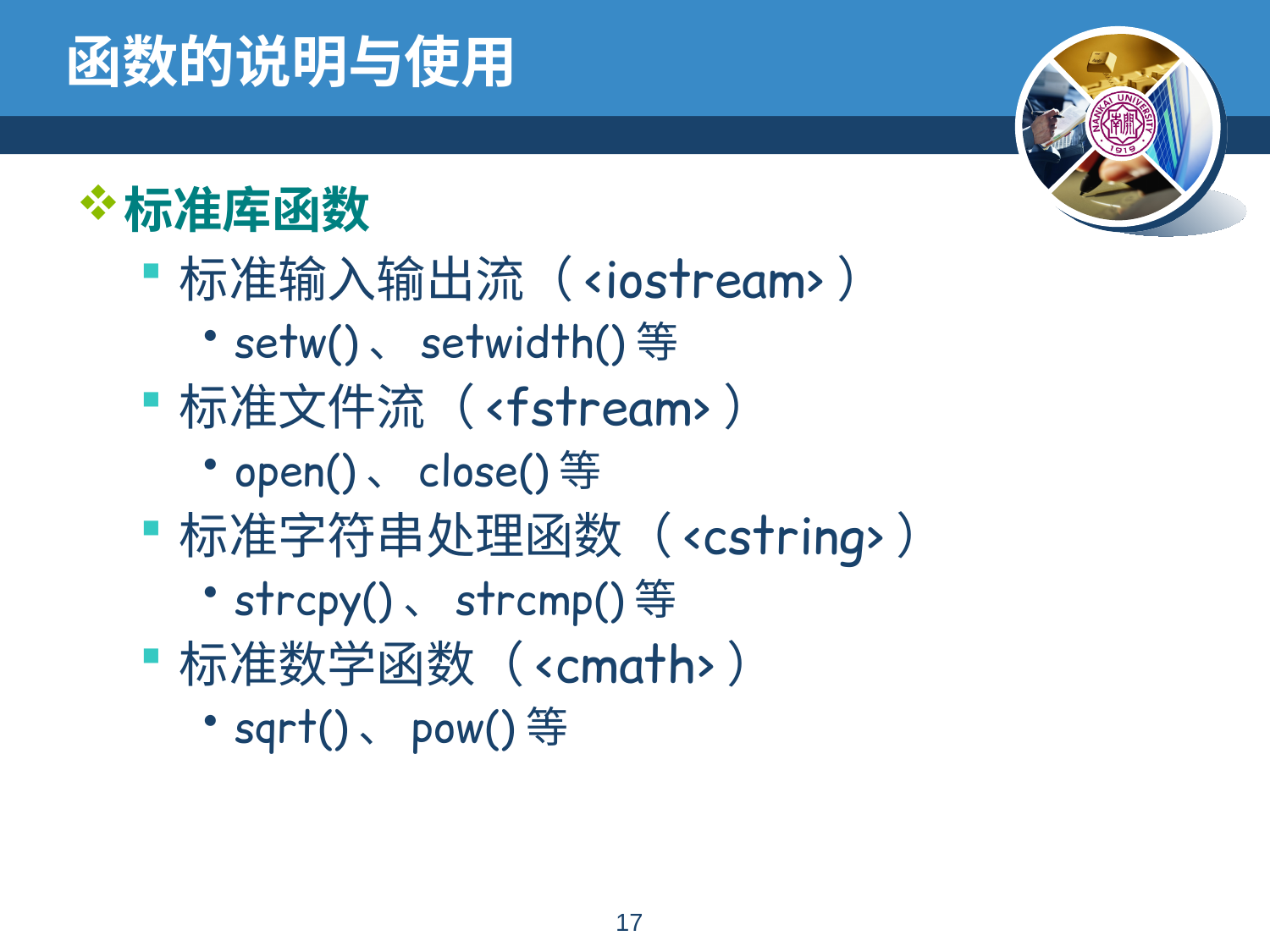

# 函数的说明与使用
标准库函数
标准输入输出流（<iostream>）
setw()、setwidth()等
标准文件流（<fstream>）
open()、close()等
标准字符串处理函数（<cstring>）
strcpy()、strcmp()等
标准数学函数（<cmath>）
sqrt()、pow()等
17